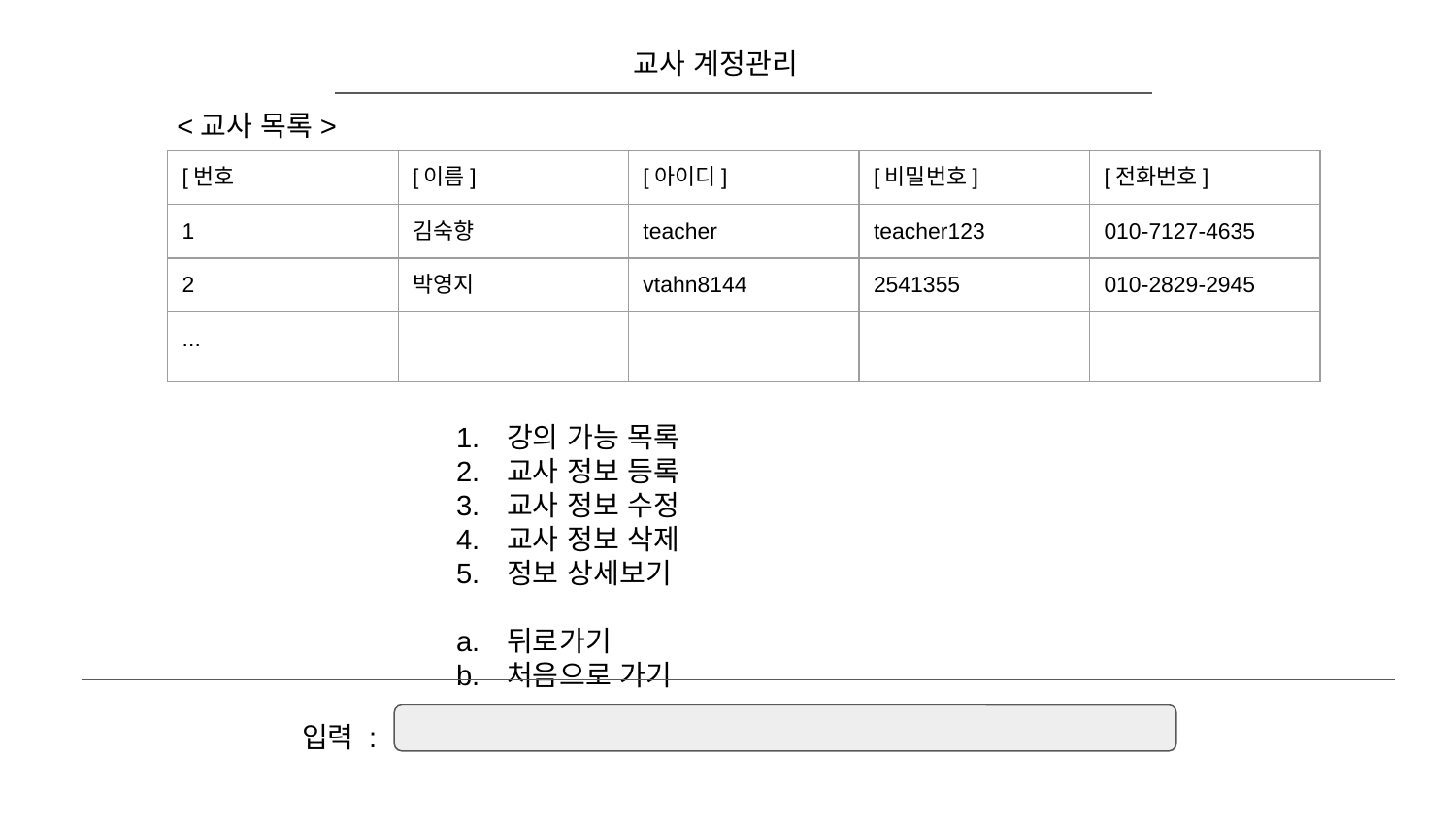

교사 계정관리

강의 가능 목록
교사 정보 등록
교사 정보 수정
교사 정보 삭제
정보 상세보기

뒤로가기
처음으로 가기
<교사 목록>
| [번호 | [이름] | [아이디] | [비밀번호] | [전화번호] |
| --- | --- | --- | --- | --- |
| 1 | 김숙향 | teacher | teacher123 | 010-7127-4635 |
| 2 | 박영지 | vtahn8144 | 2541355 | 010-2829-2945 |
| ... |  |  |  |  |
입력 :